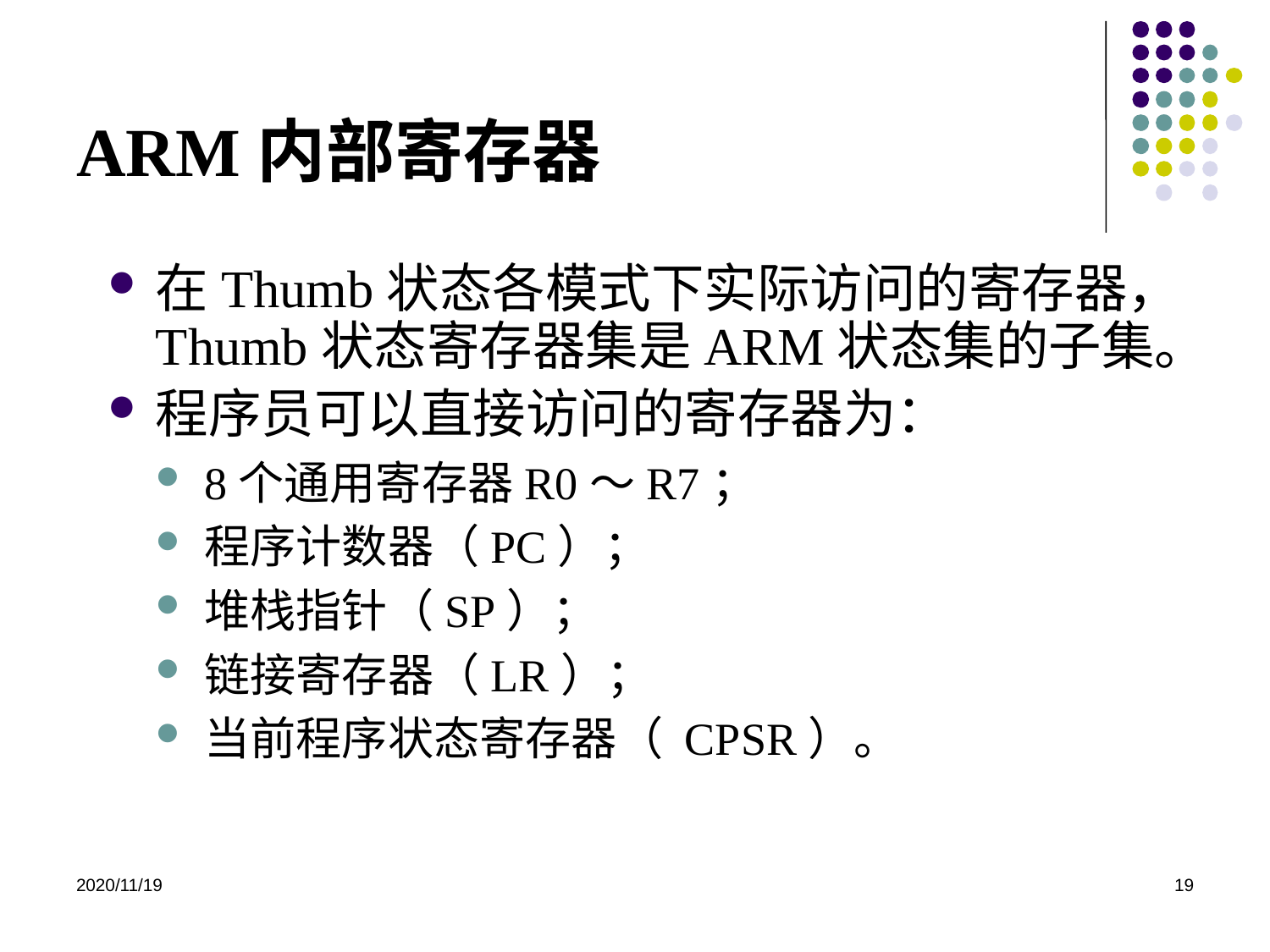

# ARM内部寄存器
在Thumb状态各模式下实际访问的寄存器，Thumb状态寄存器集是ARM状态集的子集。
程序员可以直接访问的寄存器为：
8个通用寄存器R0～R7；
程序计数器（PC）；
堆栈指针（SP）；
链接寄存器（LR）；
当前程序状态寄存器（ CPSR）。

2020/11/19
19